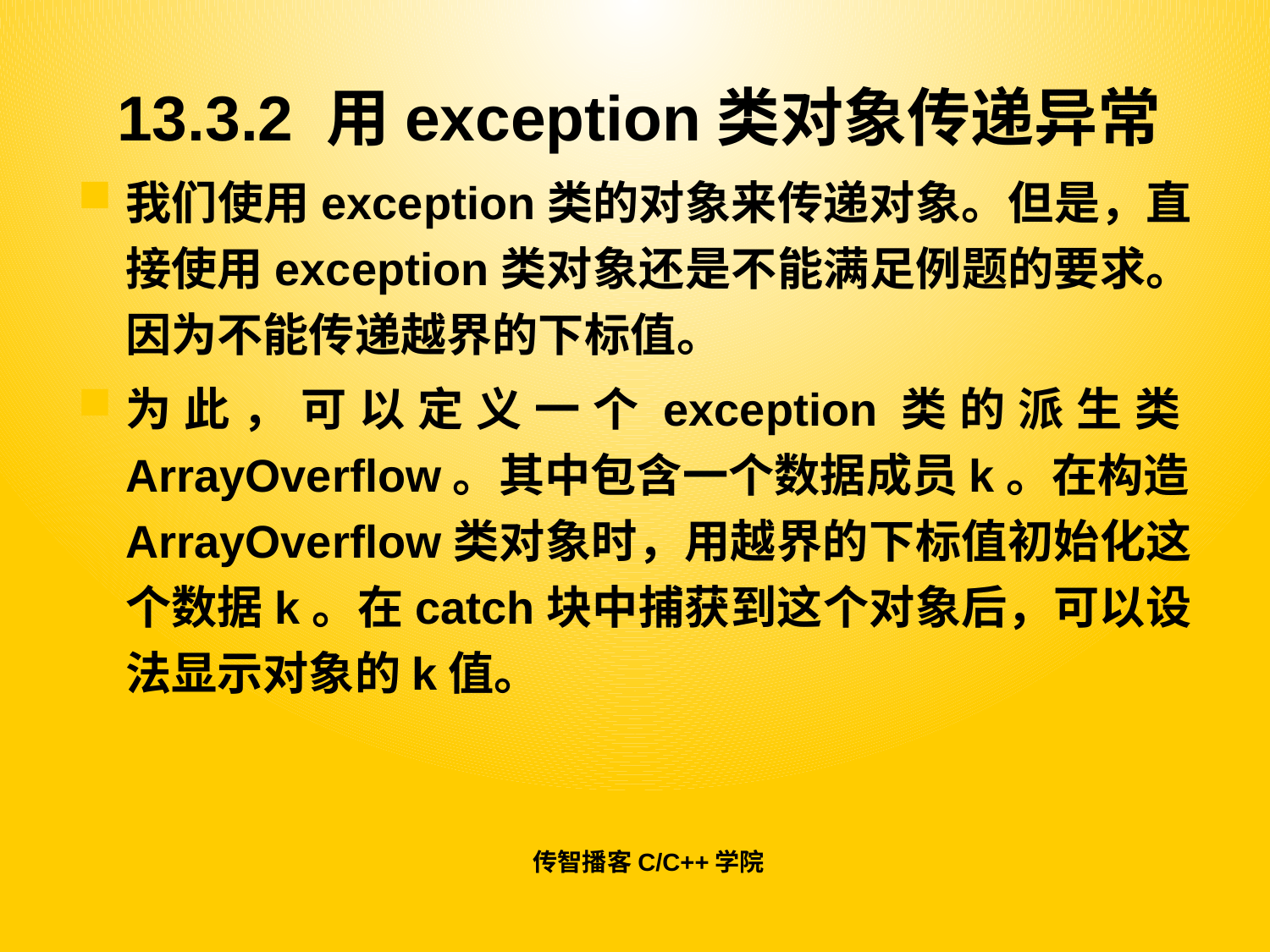

# 13.3.2 用exception类对象传递异常
我们使用exception类的对象来传递对象。但是，直接使用exception类对象还是不能满足例题的要求。因为不能传递越界的下标值。
为此，可以定义一个exception类的派生类ArrayOverflow。其中包含一个数据成员k。在构造ArrayOverflow类对象时，用越界的下标值初始化这个数据k。在catch块中捕获到这个对象后，可以设法显示对象的k值。
传智播客C/C++学院